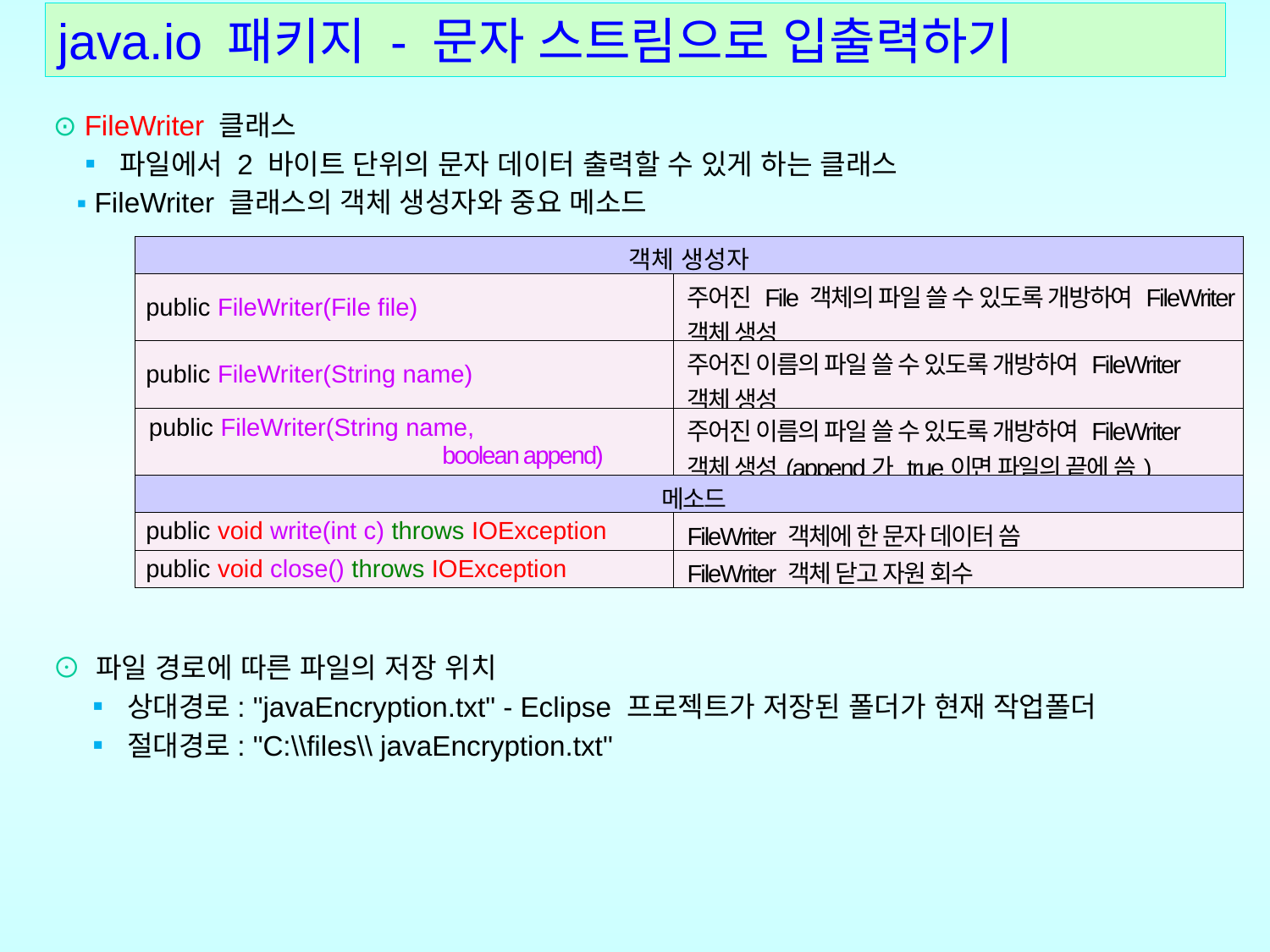

# java.io 패키지 - 문자 스트림으로 입출력하기
⊙ FileWriter 클래스
   ▪ 파일에서 2 바이트 단위의 문자 데이터 출력할 수 있게 하는 클래스
   ▪ FileWriter 클래스의 객체 생성자와 중요 메소드

⊙ 파일 경로에 따른 파일의 저장 위치
    ▪ 상대경로: "javaEncryption.txt" - Eclipse 프로젝트가 저장된 폴더가 현재 작업폴더
    ▪ 절대경로: "C:\\files\\ javaEncryption.txt"
| 객체 생성자 |  |
| --- | --- |
| public FileWriter(File file) | 주어진 File 객체의 파일 쓸 수 있도록 개방하여 FileWriter 객체 생성 |
| public FileWriter(String name) | 주어진 이름의 파일 쓸 수 있도록 개방하여 FileWriter 객체 생성 |
| public FileWriter(String name, boolean append) | 주어진 이름의 파일 쓸 수 있도록 개방하여 FileWriter 객체 생성(append가 true이면 파일의 끝에 씀) |
| 메소드 |  |
| public void write(int c) throws IOException | FileWriter 객체에 한 문자 데이터 씀 |
| public void close() throws IOException | FileWriter 객체 닫고 자원 회수 |